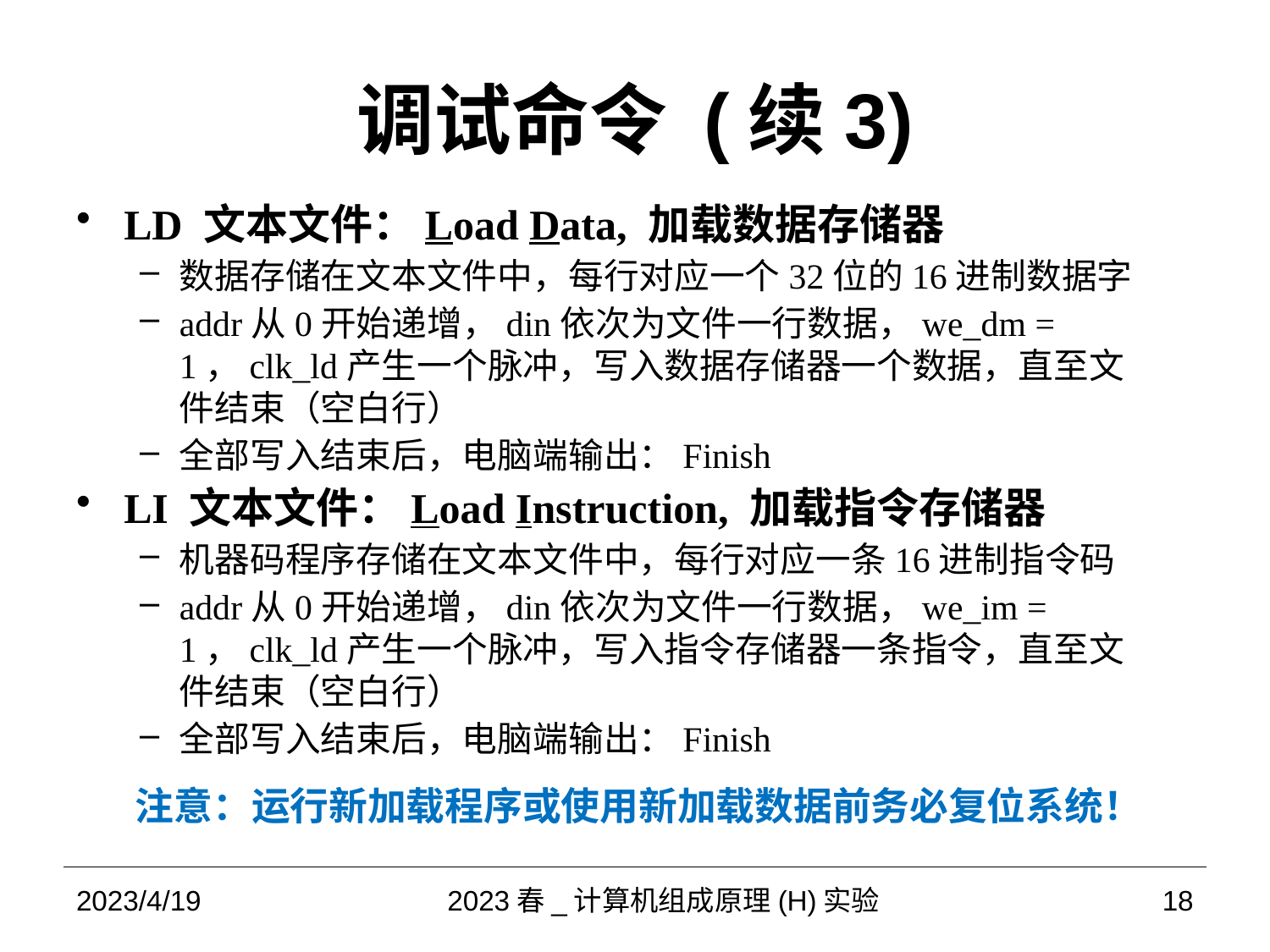

# 调试命令 (续3)
LD 文本文件：Load Data, 加载数据存储器
数据存储在文本文件中，每行对应一个32位的16进制数据字
addr从0开始递增，din依次为文件一行数据，we_dm = 1，clk_ld产生一个脉冲，写入数据存储器一个数据，直至文件结束（空白行）
全部写入结束后，电脑端输出：Finish
LI 文本文件：Load Instruction, 加载指令存储器
机器码程序存储在文本文件中，每行对应一条16进制指令码
addr从0开始递增，din依次为文件一行数据，we_im = 1，clk_ld产生一个脉冲，写入指令存储器一条指令，直至文件结束（空白行）
全部写入结束后，电脑端输出：Finish

注意：运行新加载程序或使用新加载数据前务必复位系统！
2023/4/19
2023春_计算机组成原理(H)实验
18